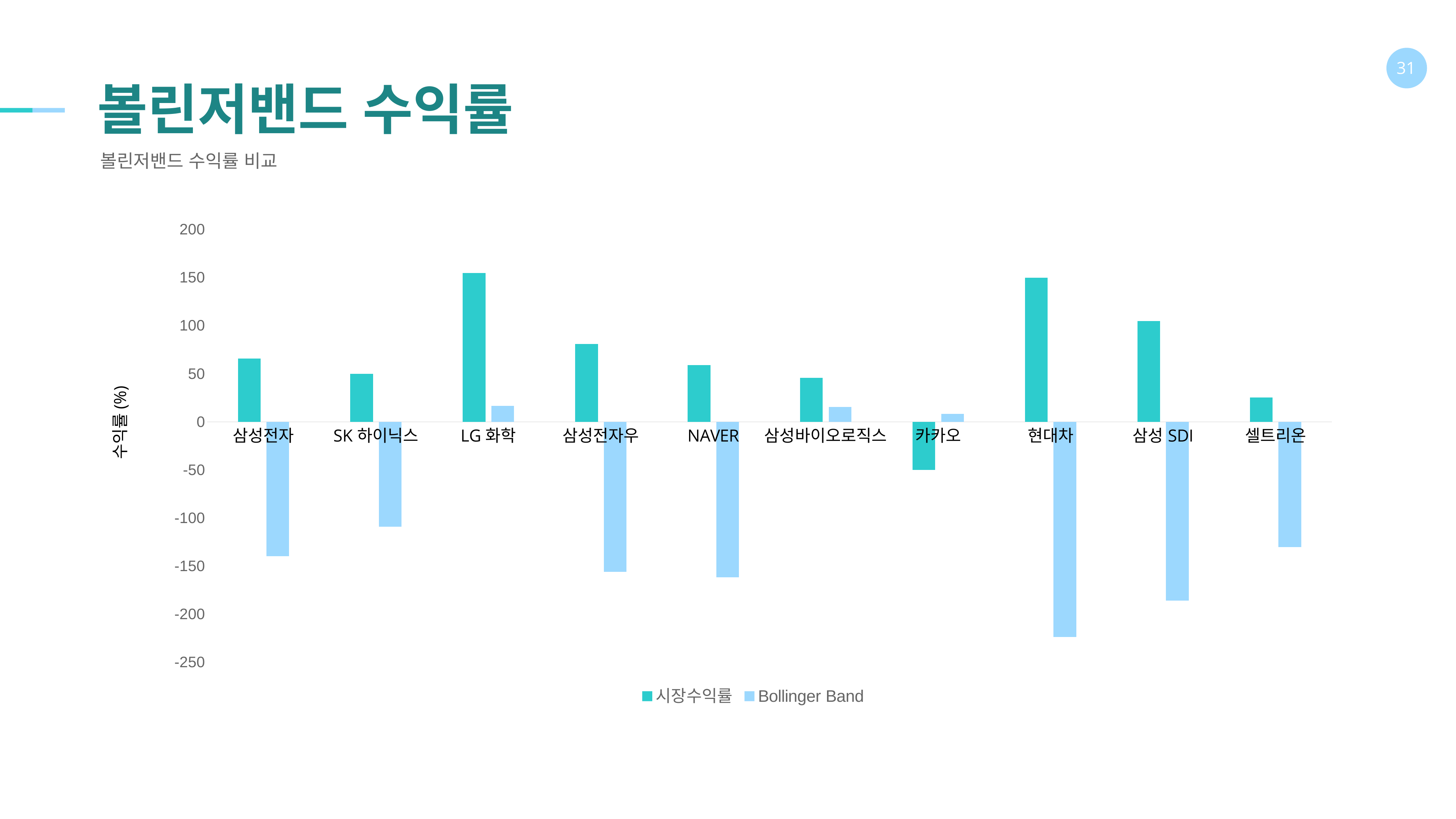

# 볼린저밴드 수익률
볼린저밴드 수익률 비교

### Chart

| Category | 시장수익률 | Bollinger Band |
|---|---|---|
| 삼성전자 | 65.83 | -139.57 |
| SK하이닉스 | 50.0 | -109.0 |
| LG화학 | 155.0 | 16.84 |
| 삼성전자우 | 81.0 | -155.97 |
| NAVER | 59.0 | -161.6 |
| 삼성바이오로직스 | 46.0 | 15.6 |
| 카카오 | -49.78 | 8.44 |
| 현대차 | 150.0 | -223.73 |
| 삼성SDI | 104.8 | -185.88 |
| 셀트리온 | 25.35 | -130.18 |
수익률(%)